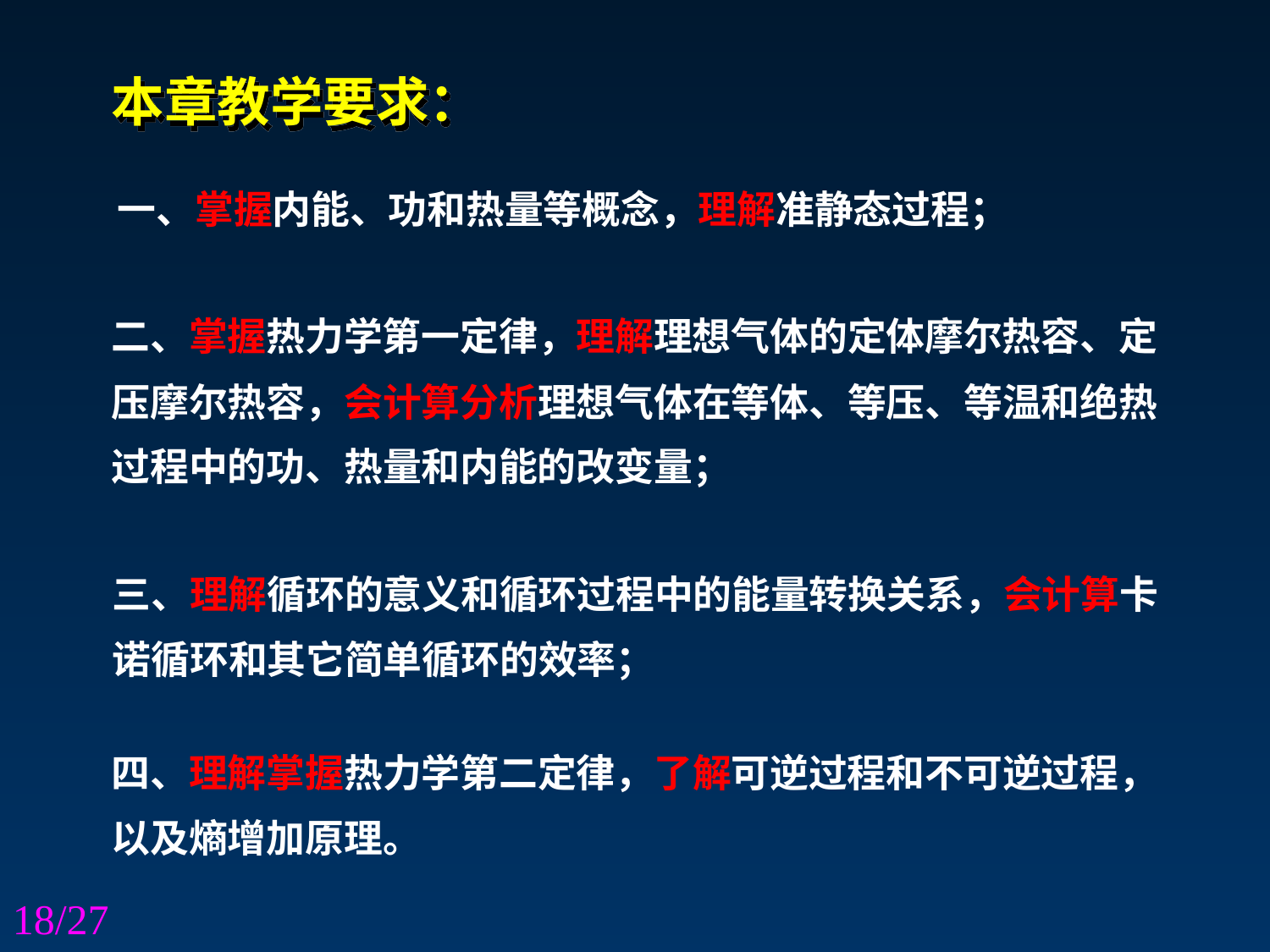

本章教学要求：
一、掌握内能、功和热量等概念，理解准静态过程；
二、掌握热力学第一定律，理解理想气体的定体摩尔热容、定压摩尔热容，会计算分析理想气体在等体、等压、等温和绝热过程中的功、热量和内能的改变量；
三、理解循环的意义和循环过程中的能量转换关系，会计算卡诺循环和其它简单循环的效率；
四、理解掌握热力学第二定律，了解可逆过程和不可逆过程，以及熵增加原理。
18/27